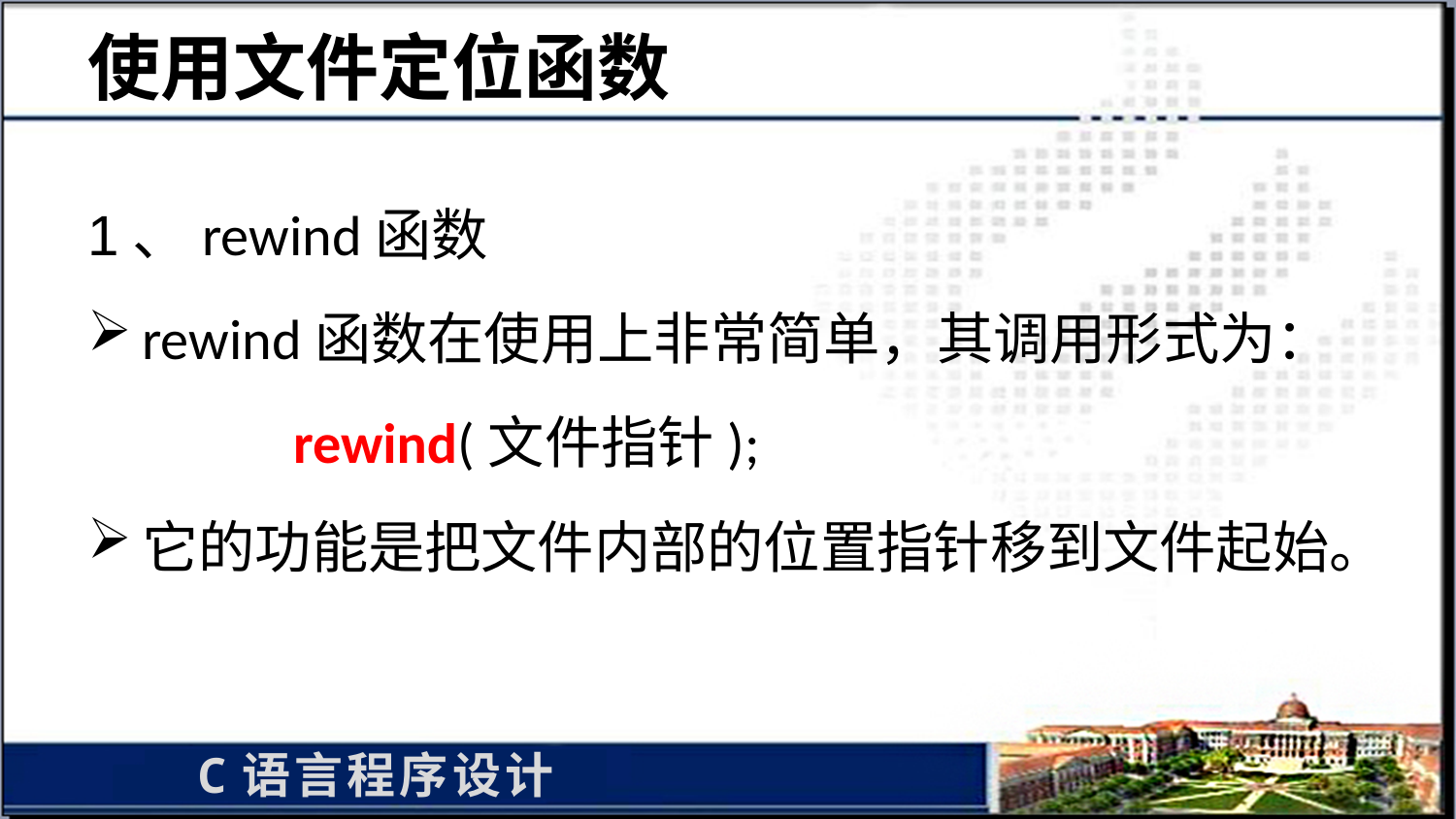

# 使用文件定位函数
1、rewind函数
rewind函数在使用上非常简单，其调用形式为：
                rewind(文件指针);
它的功能是把文件内部的位置指针移到文件起始。